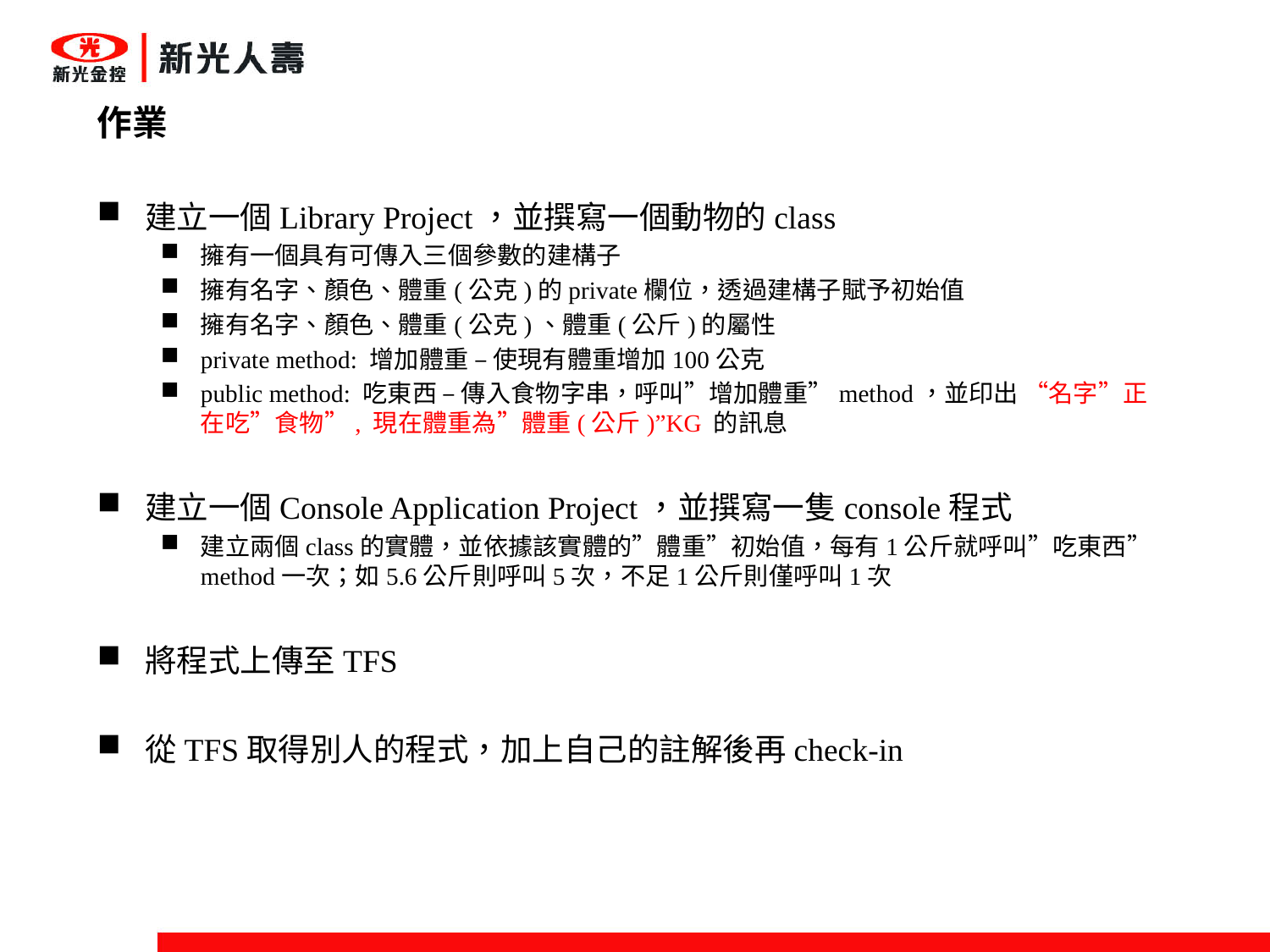

# 作業
建立一個Library Project，並撰寫一個動物的class
擁有一個具有可傳入三個參數的建構子
擁有名字、顏色、體重(公克)的private欄位，透過建構子賦予初始值
擁有名字、顏色、體重(公克)、體重(公斤)的屬性
private method: 增加體重 – 使現有體重增加100公克
public method: 吃東西 – 傳入食物字串，呼叫”增加體重”method，並印出 “名字”正在吃”食物”, 現在體重為”體重(公斤)”KG 的訊息

建立一個Console Application Project，並撰寫一隻console程式
建立兩個class的實體，並依據該實體的”體重”初始值，每有1公斤就呼叫”吃東西”method一次；如5.6公斤則呼叫5次，不足1公斤則僅呼叫1次

將程式上傳至TFS

從TFS取得別人的程式，加上自己的註解後再check-in